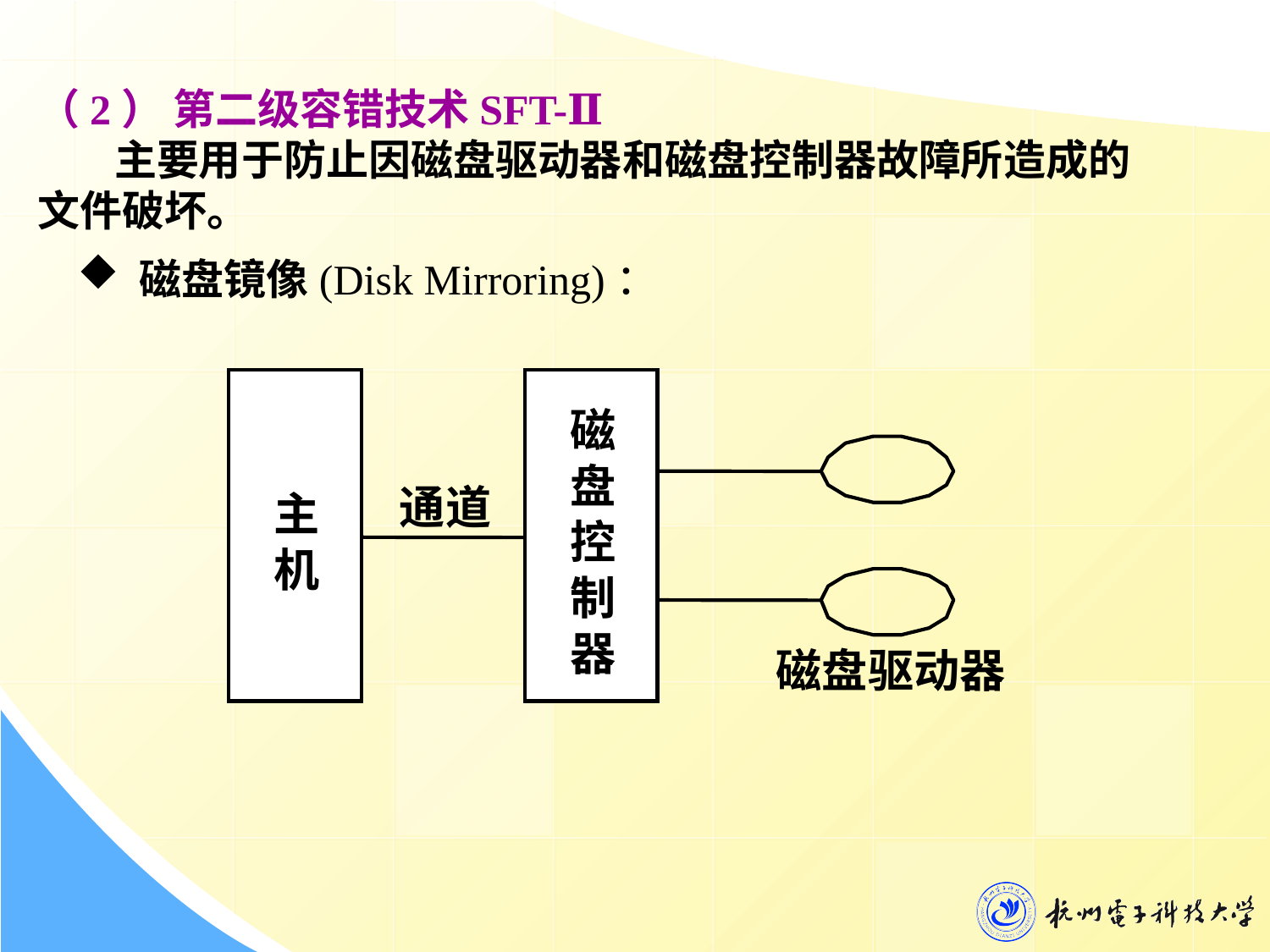

（2） 第二级容错技术SFT-Ⅱ
       主要用于防止因磁盘驱动器和磁盘控制器故障所造成的文件破坏。
 磁盘镜像(Disk Mirroring)：

磁

盘

通道
主
控

机
制

器
磁盘驱动器